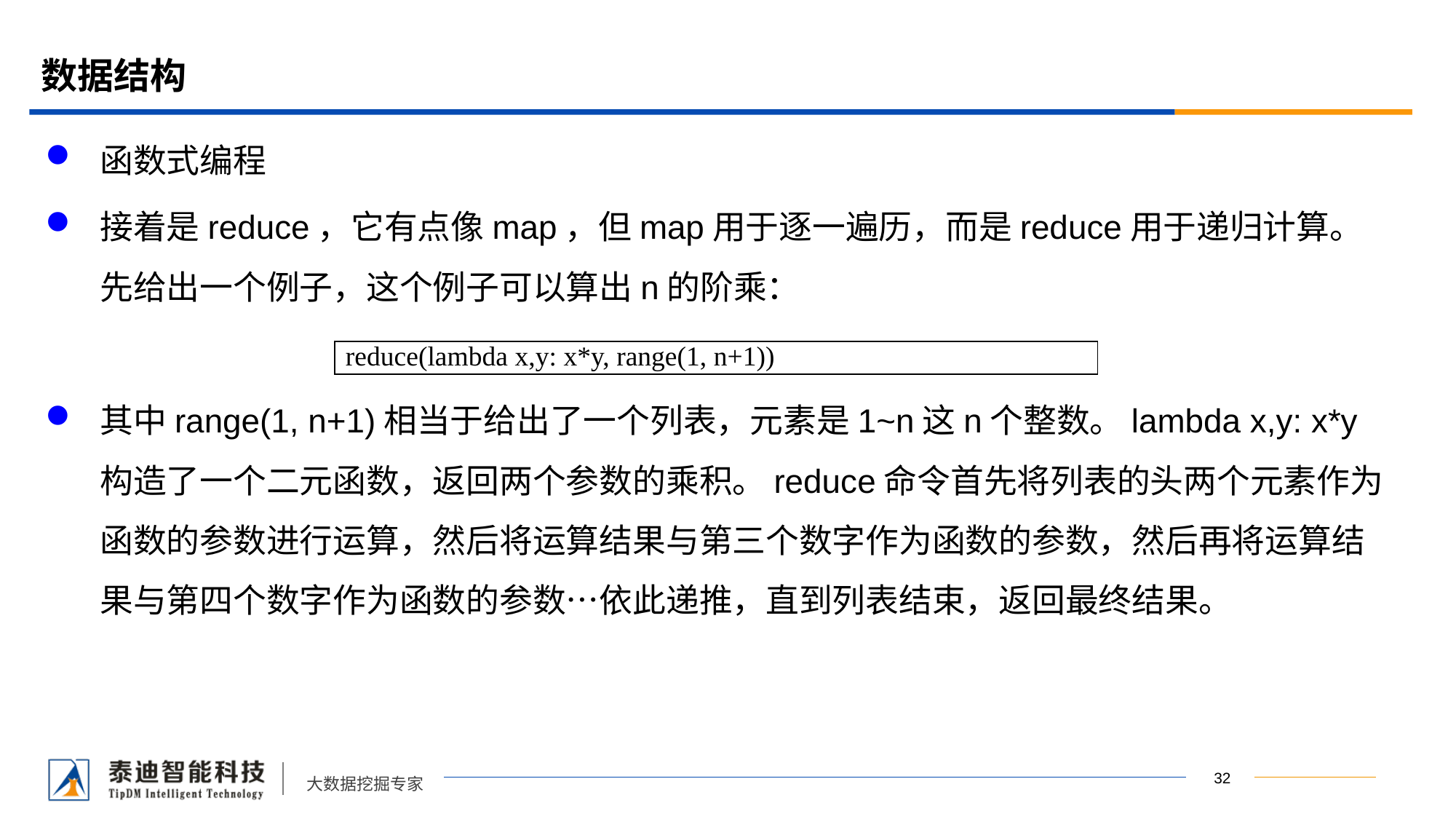

# 数据结构
函数式编程
接着是reduce，它有点像map，但map用于逐一遍历，而是reduce用于递归计算。先给出一个例子，这个例子可以算出n的阶乘：

其中range(1, n+1)相当于给出了一个列表，元素是1~n这n个整数。lambda x,y: x*y构造了一个二元函数，返回两个参数的乘积。reduce命令首先将列表的头两个元素作为函数的参数进行运算，然后将运算结果与第三个数字作为函数的参数，然后再将运算结果与第四个数字作为函数的参数…依此递推，直到列表结束，返回最终结果。
| reduce(lambda x,y: x\*y, range(1, n+1)) |
| --- |